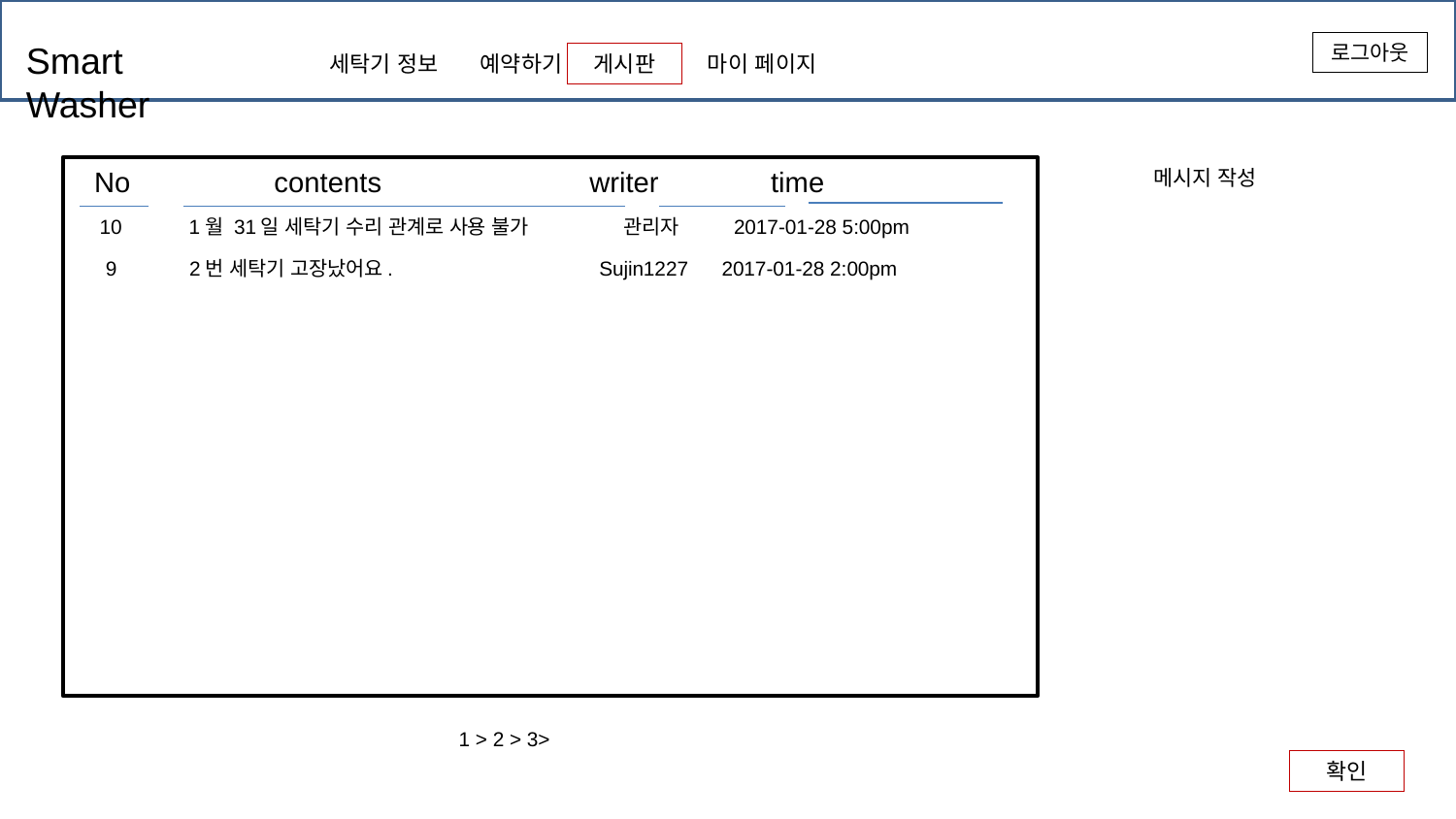

Smart Washer
로그아웃
세탁기 정보
예약하기
게시판
마이 페이지

No                  contents                          writer              time
메시지 작성
 10            1월 31일 세탁기 수리 관계로 사용 불가                 관리자         2017-01-28 5:00pm
 9             2번 세탁기 고장났어요.                                     Sujin1227      2017-01-28 2:00pm

1 > 2 > 3>
확인